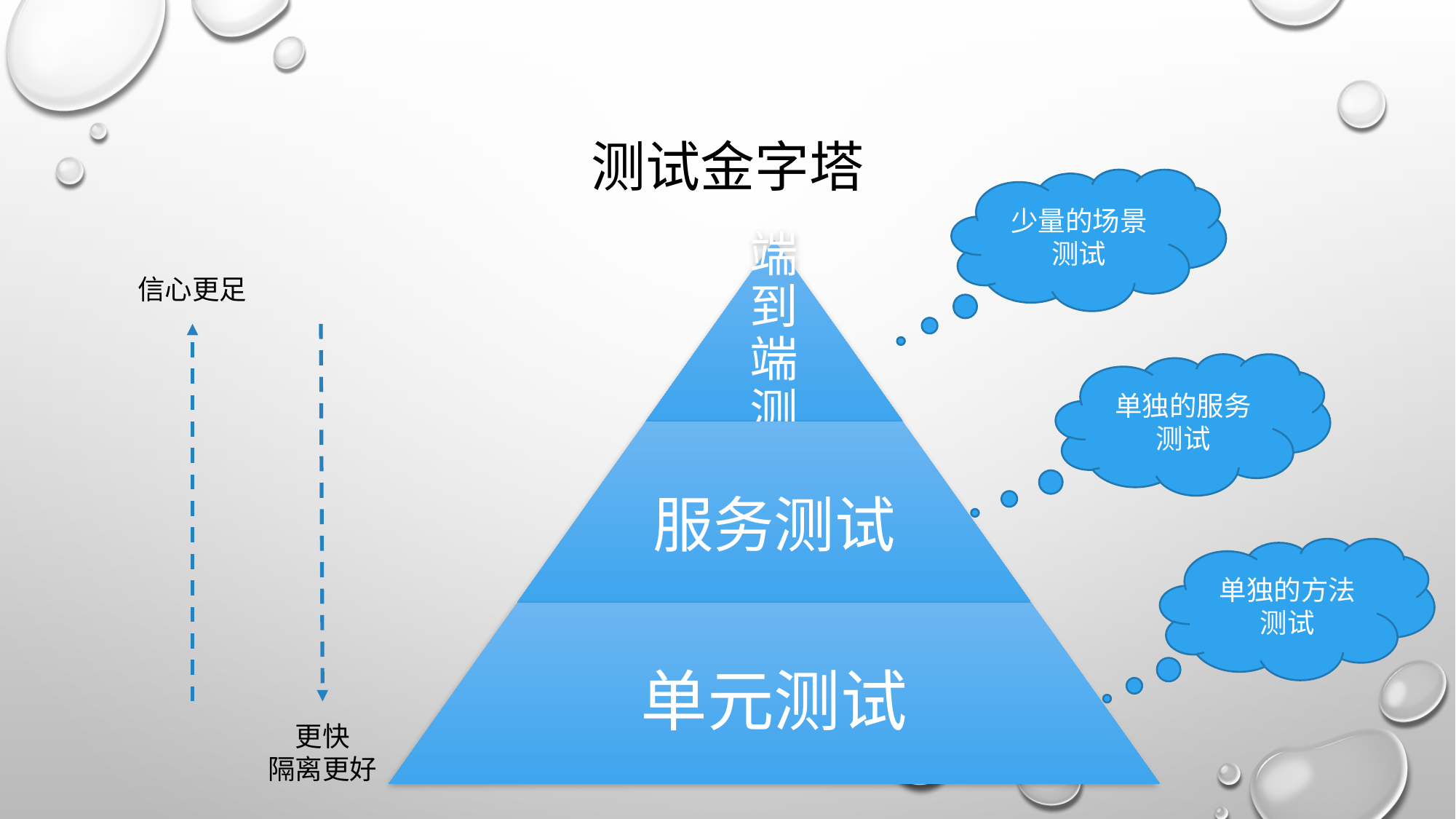

# 测试金字塔
少量的场景测试
端到端测试
服务测试
单元测试
信心更足

单独的服务测试
单独的方法测试
更快
隔离更好